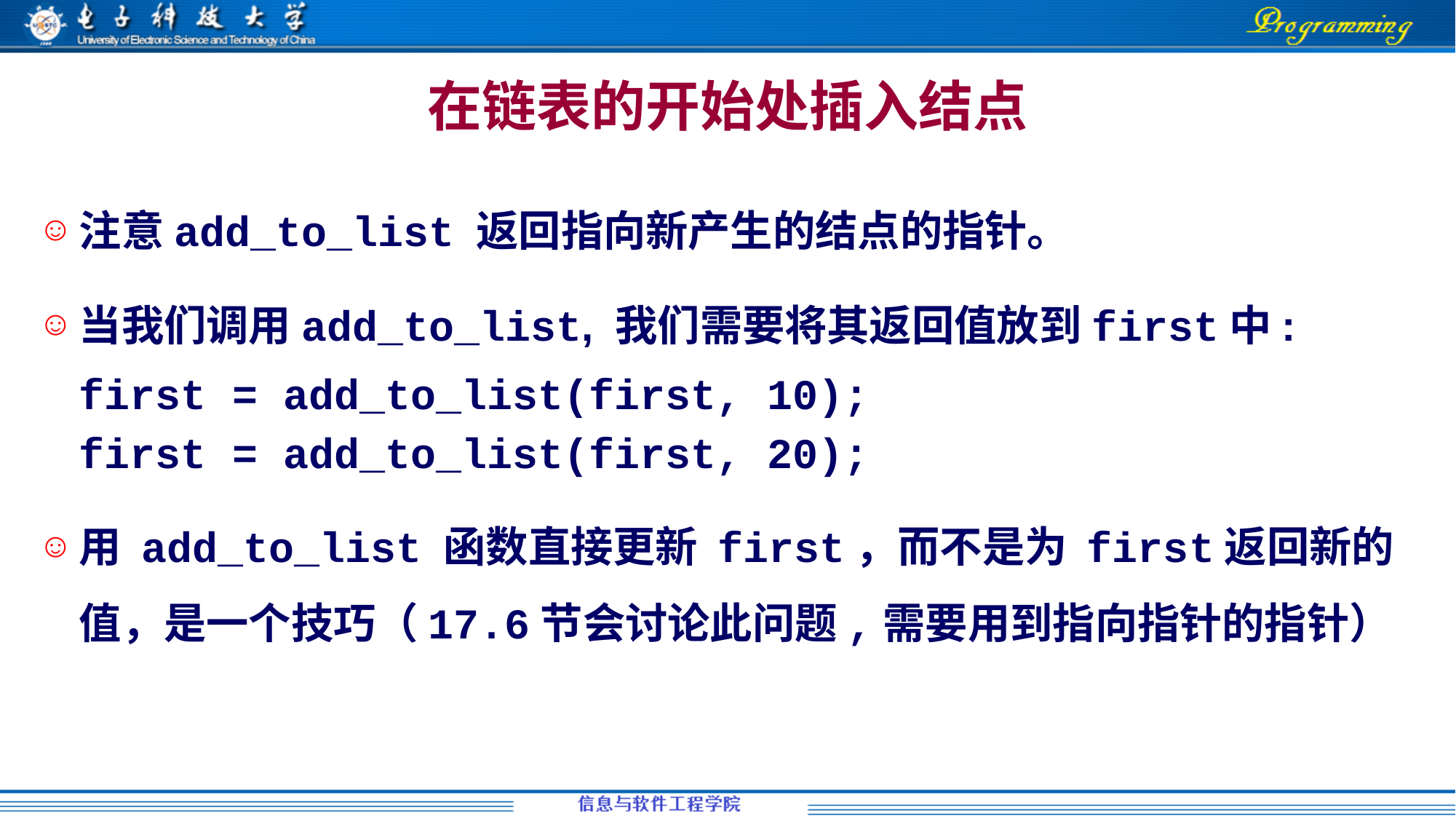

# 在链表的开始处插入结点
注意add_to_list 返回指向新产生的结点的指针。
当我们调用add_to_list, 我们需要将其返回值放到first中:
	first = add_to_list(first, 10);
	first = add_to_list(first, 20);
用 add_to_list 函数直接更新 first，而不是为 first返回新的值，是一个技巧（17.6节会讨论此问题,需要用到指向指针的指针）